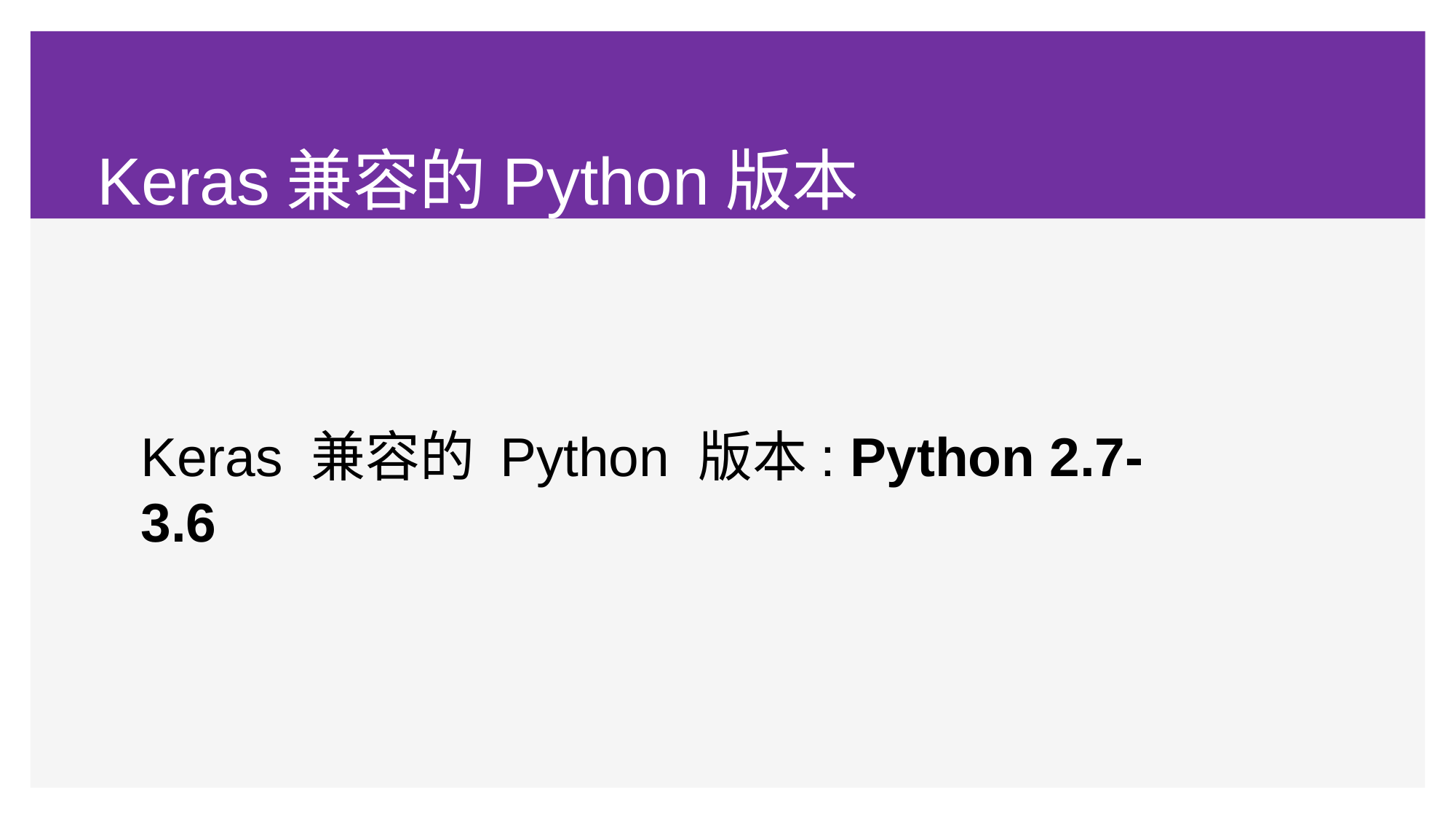

# Keras兼容的Python版本
Keras 兼容的 Python 版本: Python 2.7-3.6